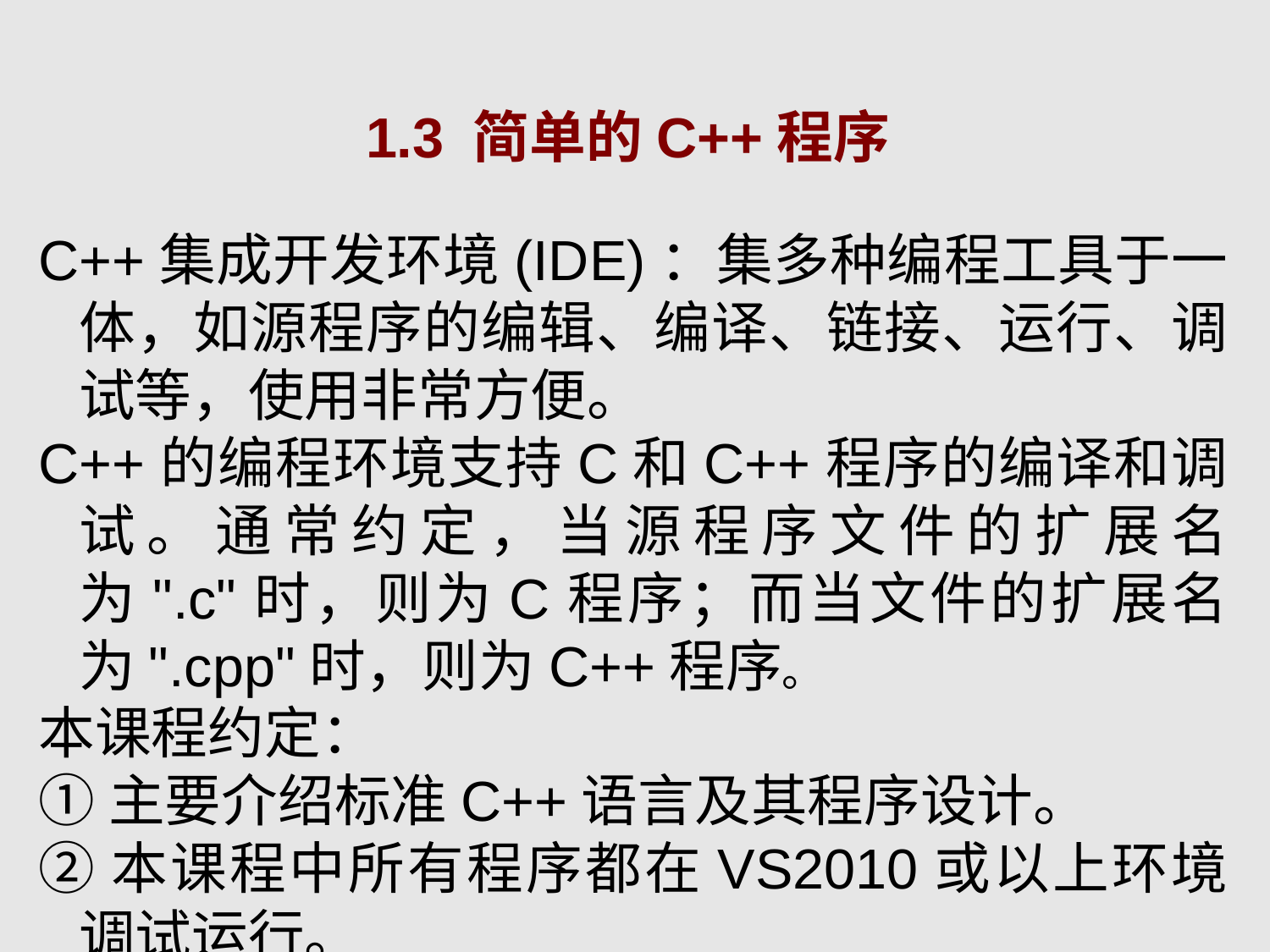

# 1.3 简单的C++程序
C++集成开发环境(IDE)：集多种编程工具于一体，如源程序的编辑、编译、链接、运行、调试等，使用非常方便。
C++的编程环境支持C和C++程序的编译和调试。通常约定，当源程序文件的扩展名为".c"时，则为C程序；而当文件的扩展名为".cpp"时，则为C++程序。
本课程约定：
①主要介绍标准C++语言及其程序设计。
②本课程中所有程序都在VS2010或以上环境调试运行。
③本课程中所有例题的源程序文件扩展名均为".cpp"。